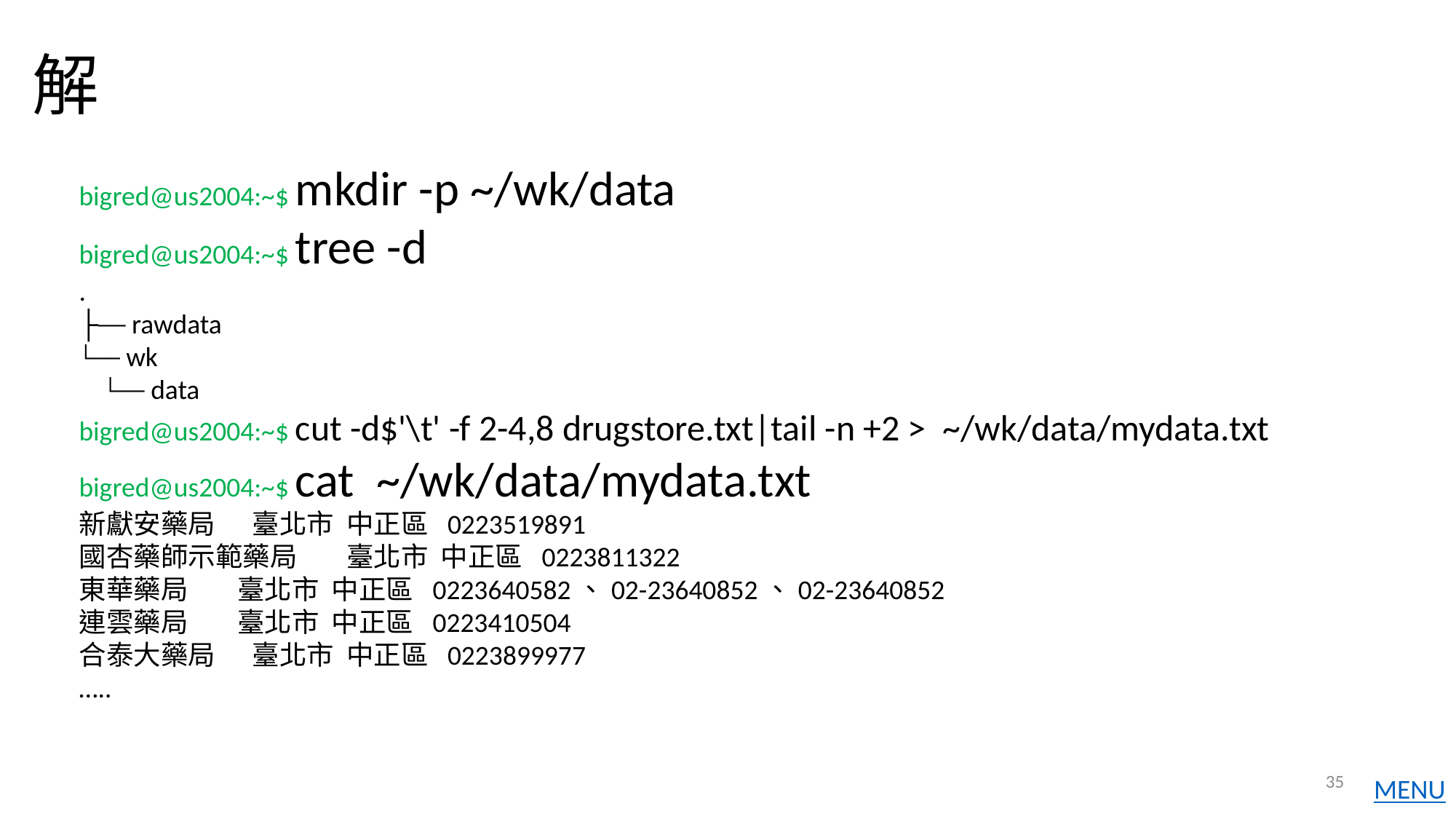

# 解

bigred@us2004:~$ mkdir -p ~/wk/data
bigred@us2004:~$ tree -d
.
├── rawdata
└── wk
    └── data
bigred@us2004:~$ cut -d$'\t' -f 2-4,8 drugstore.txt|tail -n +2 >  ~/wk/data/mydata.txt
bigred@us2004:~$ cat  ~/wk/data/mydata.txt
新獻安藥局      臺北市  中正區  0223519891
國杏藥師示範藥局        臺北市  中正區  0223811322
東華藥局        臺北市  中正區  0223640582、02-23640852、02-23640852
連雲藥局        臺北市  中正區  0223410504
合泰大藥局      臺北市  中正區  0223899977
…..
35